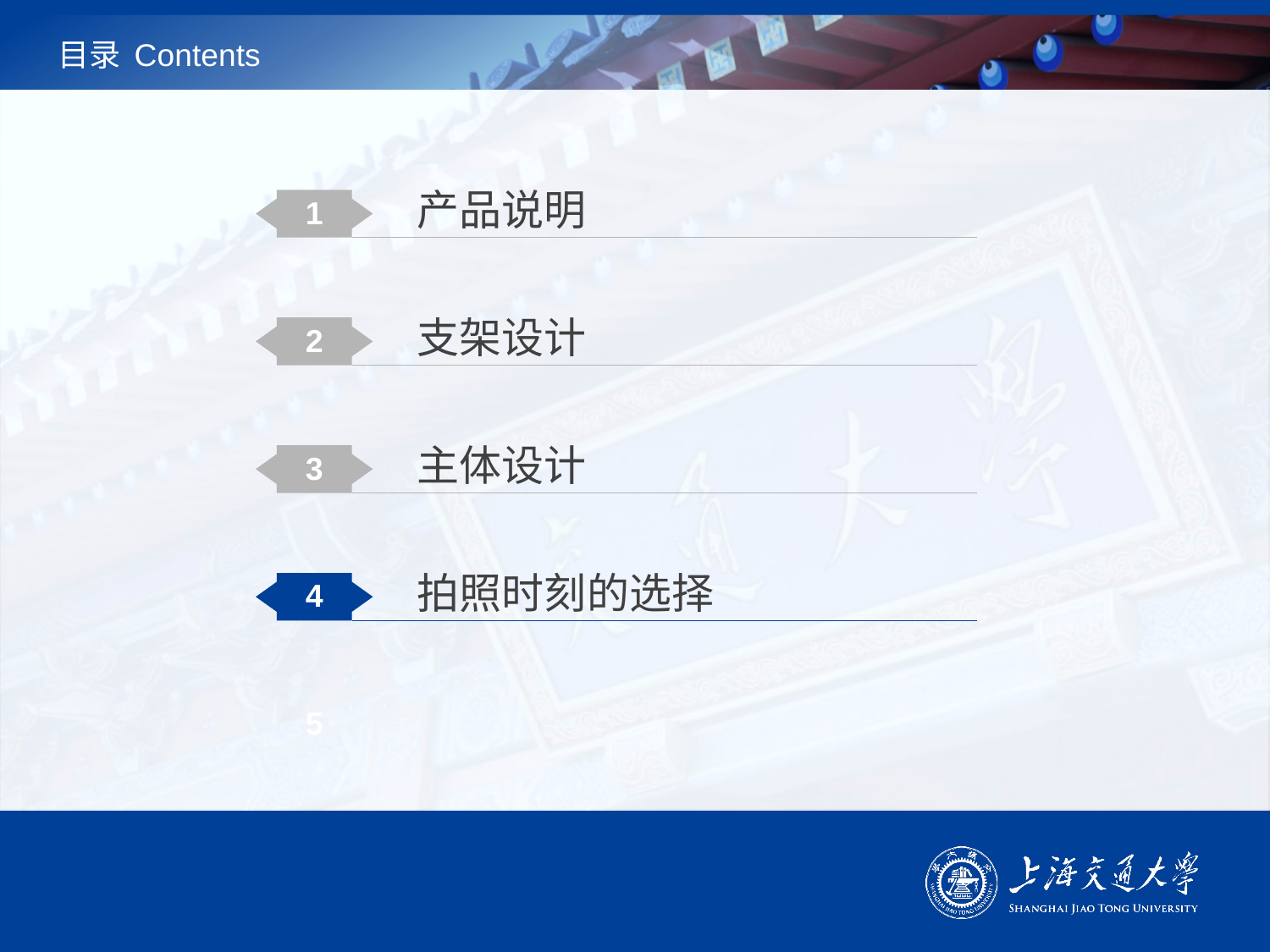

# 目录 Contents
产品说明
1

支架设计
2

主体设计
3

拍照时刻的选择
4

5